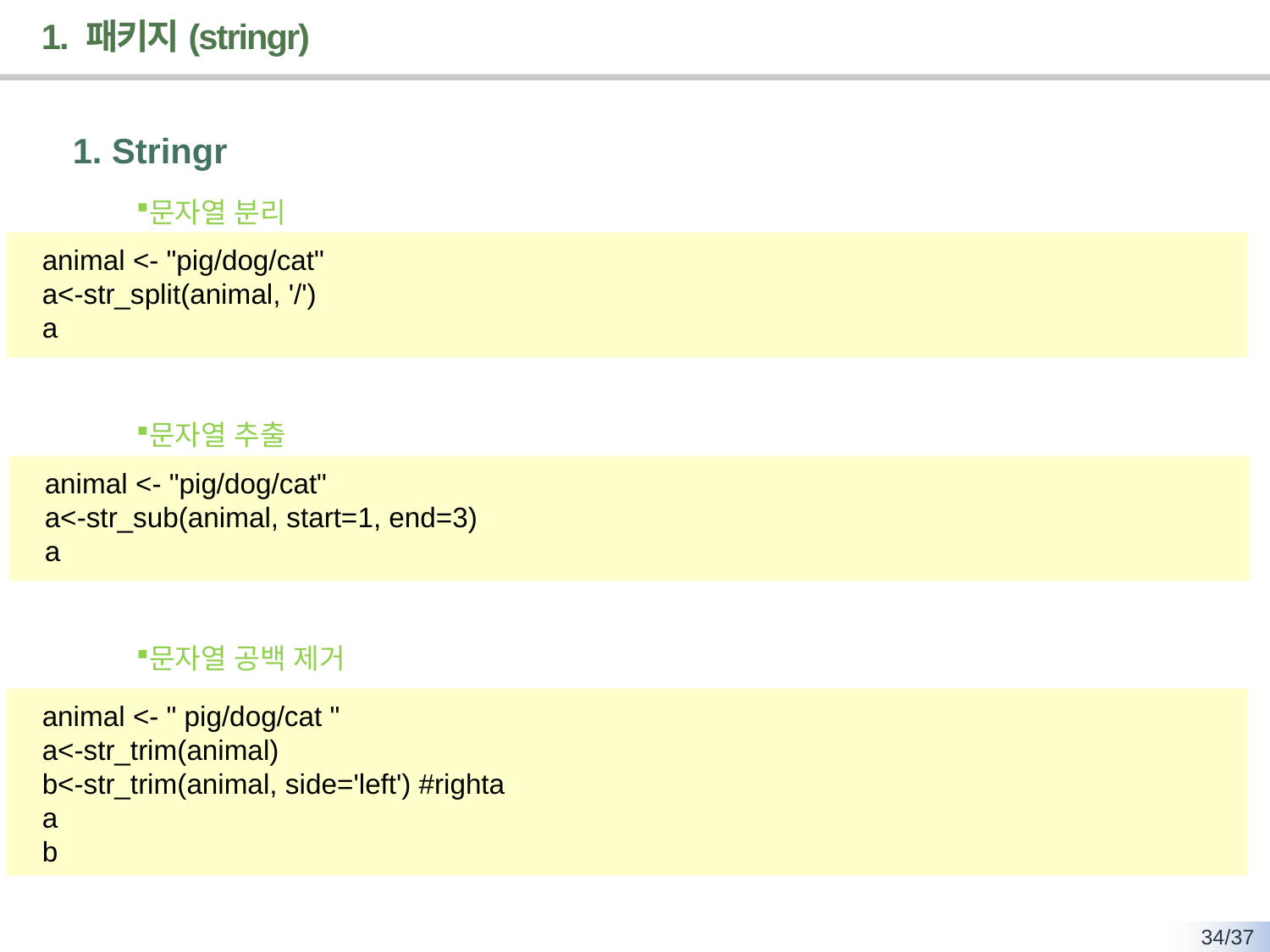

# 1. 패키지(stringr)
1. Stringr
문자열 분리

문자열 추출

문자열 공백 제거

animal <- "pig/dog/cat"
a<-str_split(animal, '/')
a

animal <- "pig/dog/cat"
a<-str_sub(animal, start=1, end=3)
a

animal <- " pig/dog/cat "
a<-str_trim(animal)
b<-str_trim(animal, side='left') #righta
a
b